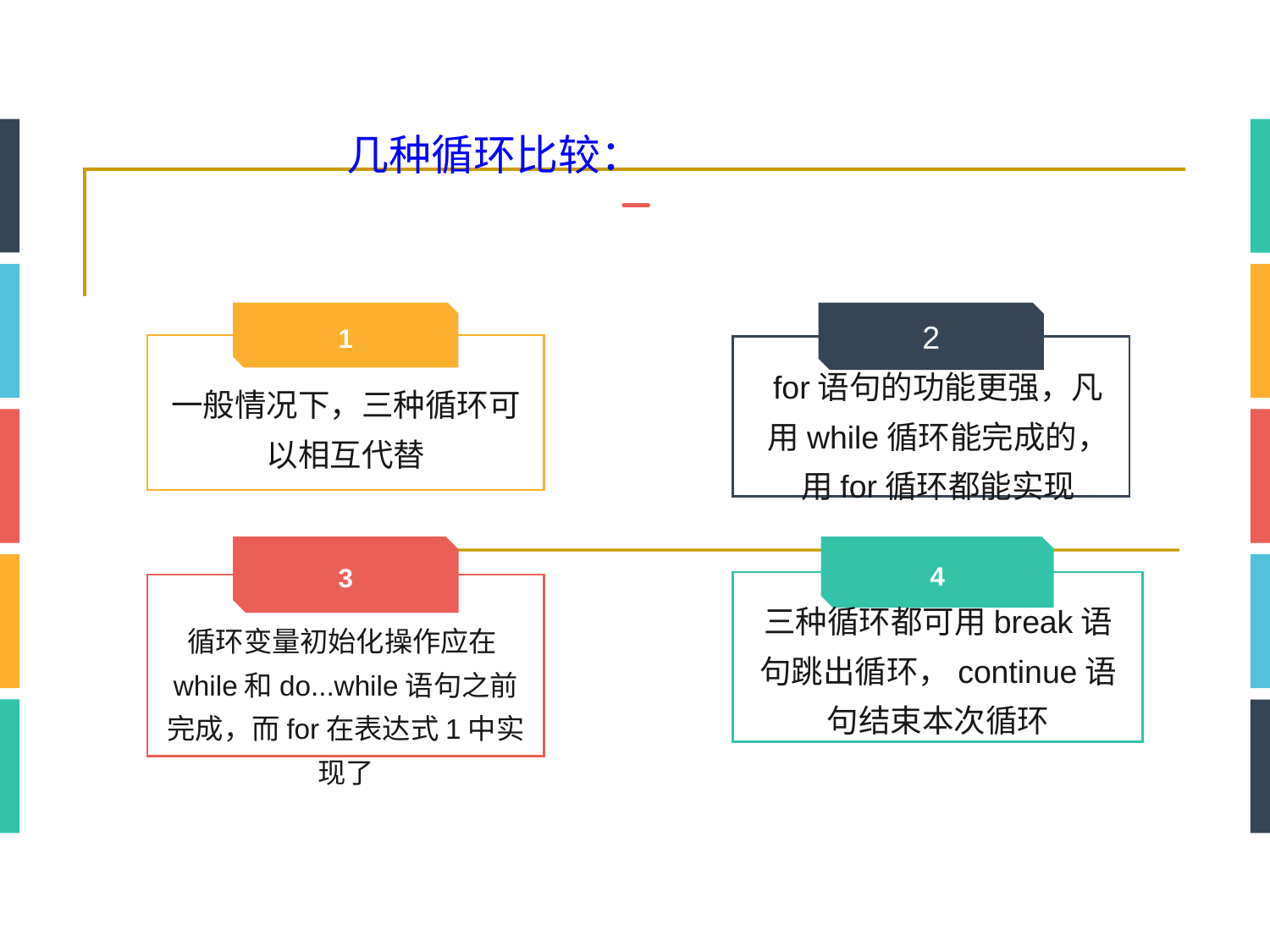

几种循环比较：

2

for语句的功能更强，凡用while循环能完成的，用for循环都能实现

1

一般情况下，三种循环可以相互代替

3

循环变量初始化操作应在while和do...while语句之前完成，而for在表达式1中实现了

4

三种循环都可用break语句跳出循环，continue语句结束本次循环